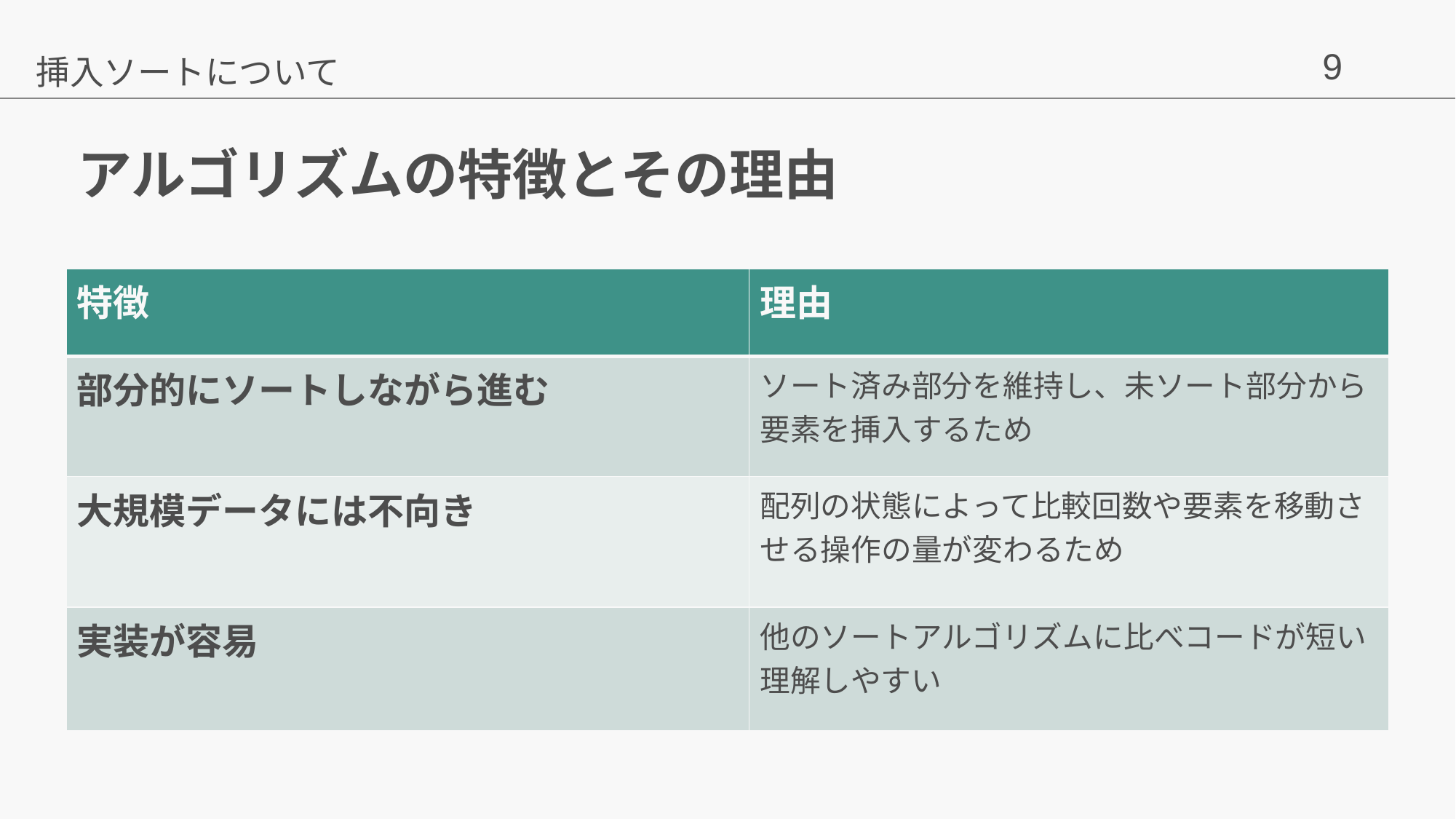

挿入ソートについて

# アルゴリズムの特徴とその理由
| 特徴 | 理由 |
| --- | --- |
| 部分的にソートしながら進む | ソート済み部分を維持し、未ソート部分から要素を挿入するため |
| 大規模データには不向き | 配列の状態によって比較回数や要素を移動させる操作の量が変わるため |
| 実装が容易 | 他のソートアルゴリズムに比べコードが短い 理解しやすい |